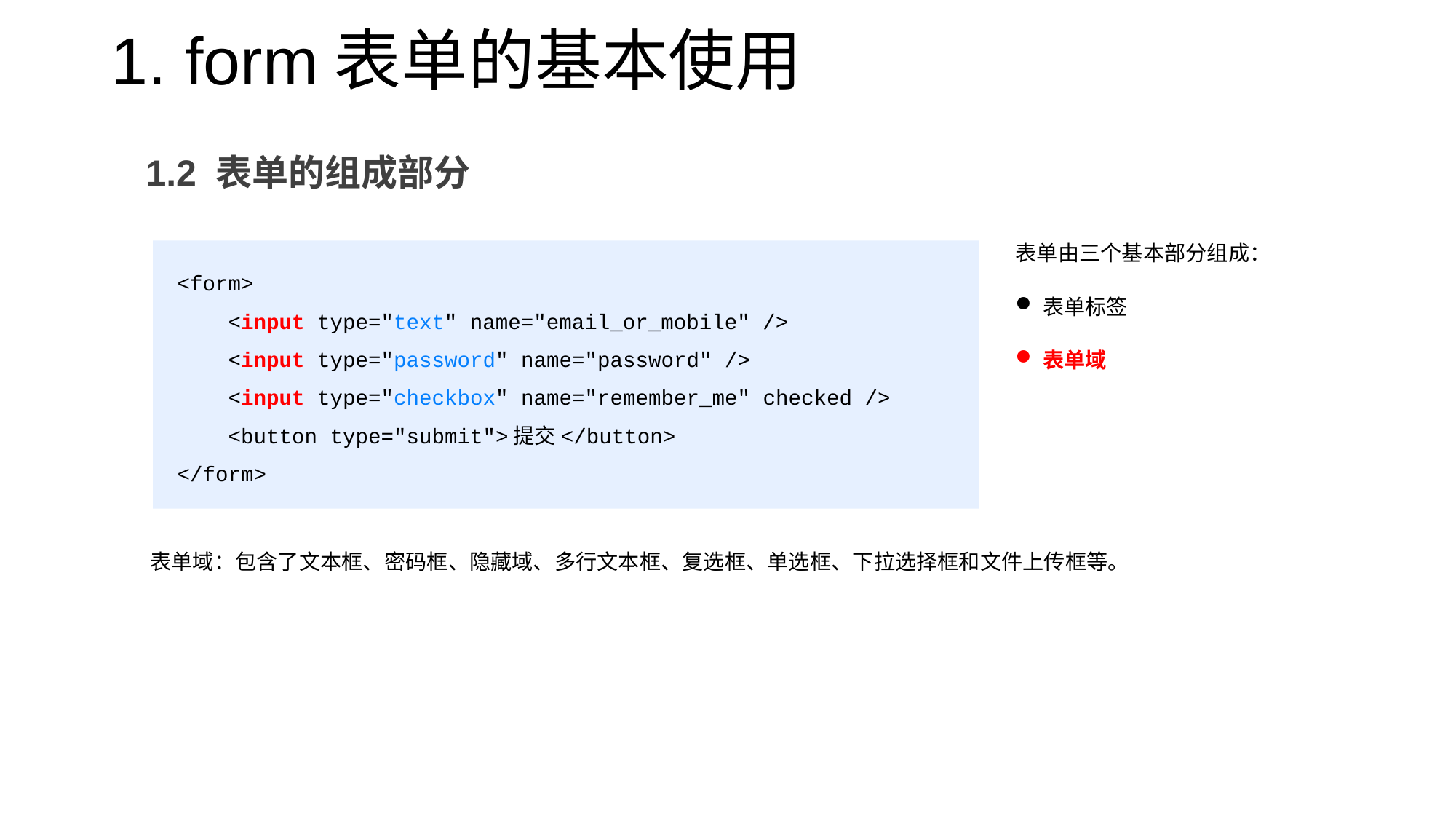

# 1. form表单的基本使用
1.2 表单的组成部分
表单由三个基本部分组成：
表单标签
表单域

<form>
    <input type="text" name="email_or_mobile" />
    <input type="password" name="password" />
    <input type="checkbox" name="remember_me" checked />
    <button type="submit">提交</button>
</form>
表单域：包含了文本框、密码框、隐藏域、多行文本框、复选框、单选框、下拉选择框和文件上传框等。